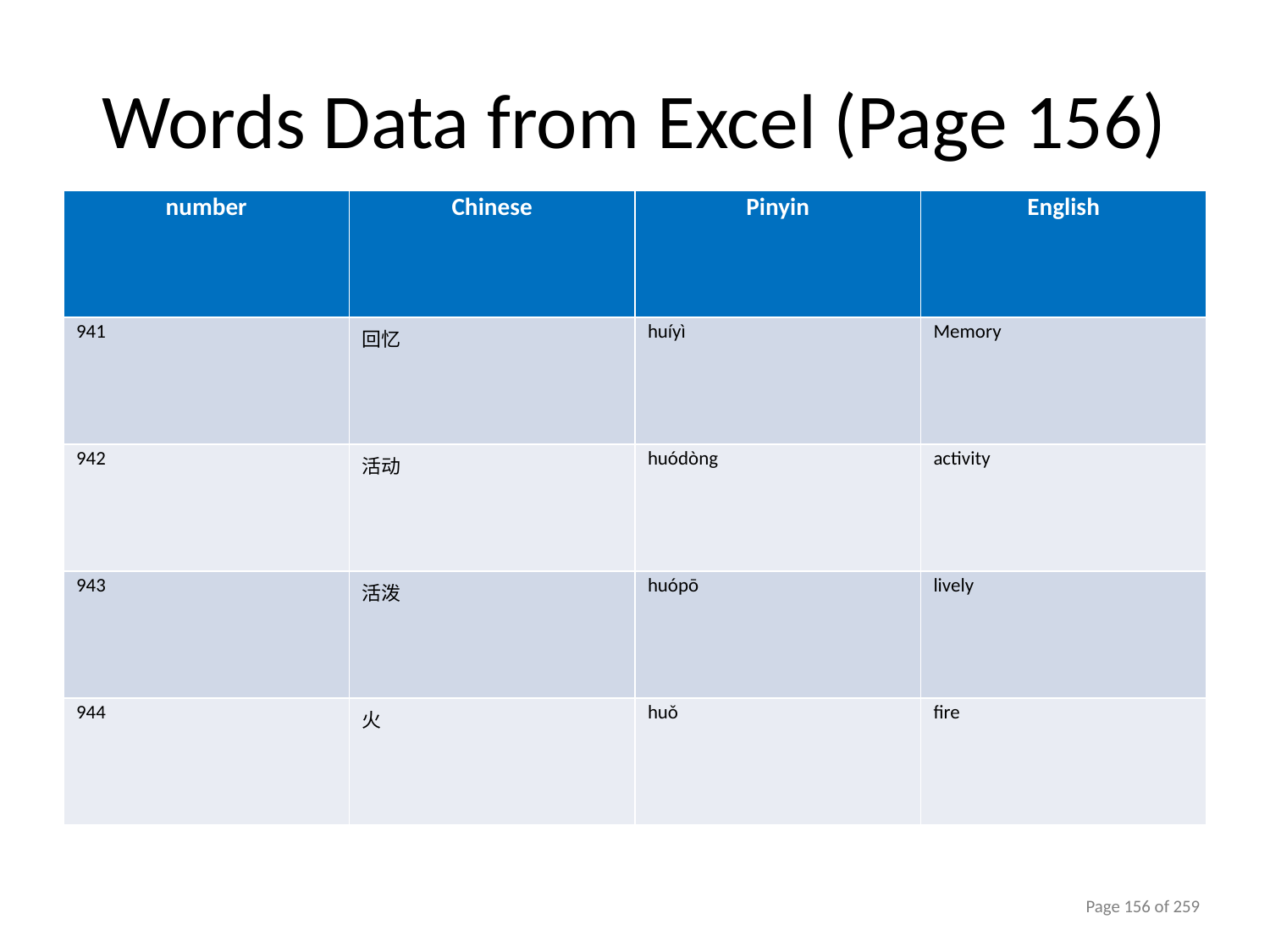

# Words Data from Excel (Page 156)
| number | Chinese | Pinyin | English |
| --- | --- | --- | --- |
| 941 | 回忆 | huíyì | Memory |
| 942 | 活动 | huódòng | activity |
| 943 | 活泼 | huópō | lively |
| 944 | 火 | huǒ | fire |

Page 156 of 259